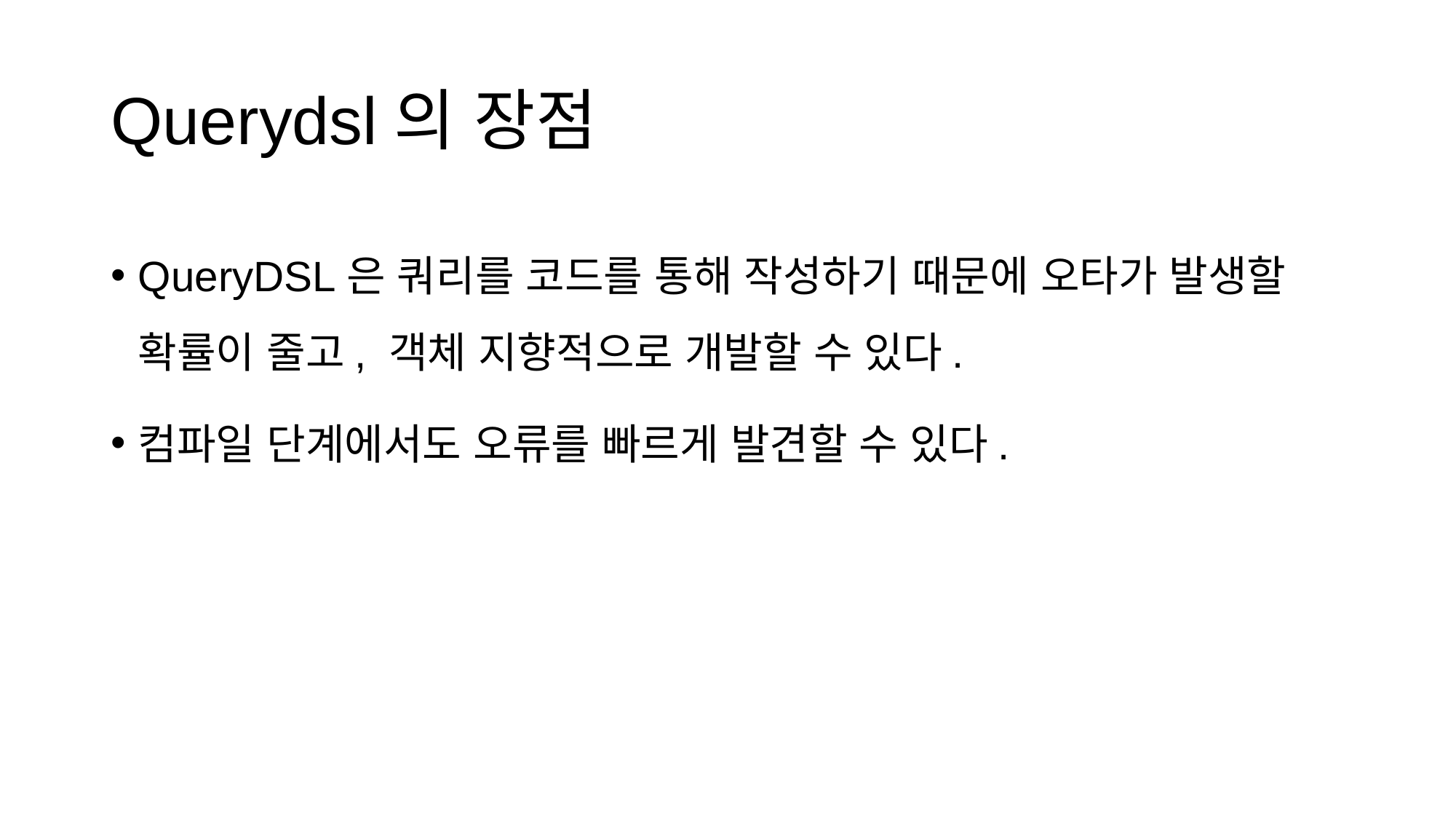

# Querydsl의 장점
QueryDSL은 쿼리를 코드를 통해 작성하기 때문에 오타가 발생할 확률이 줄고, 객체 지향적으로 개발할 수 있다.
컴파일 단계에서도 오류를 빠르게 발견할 수 있다.